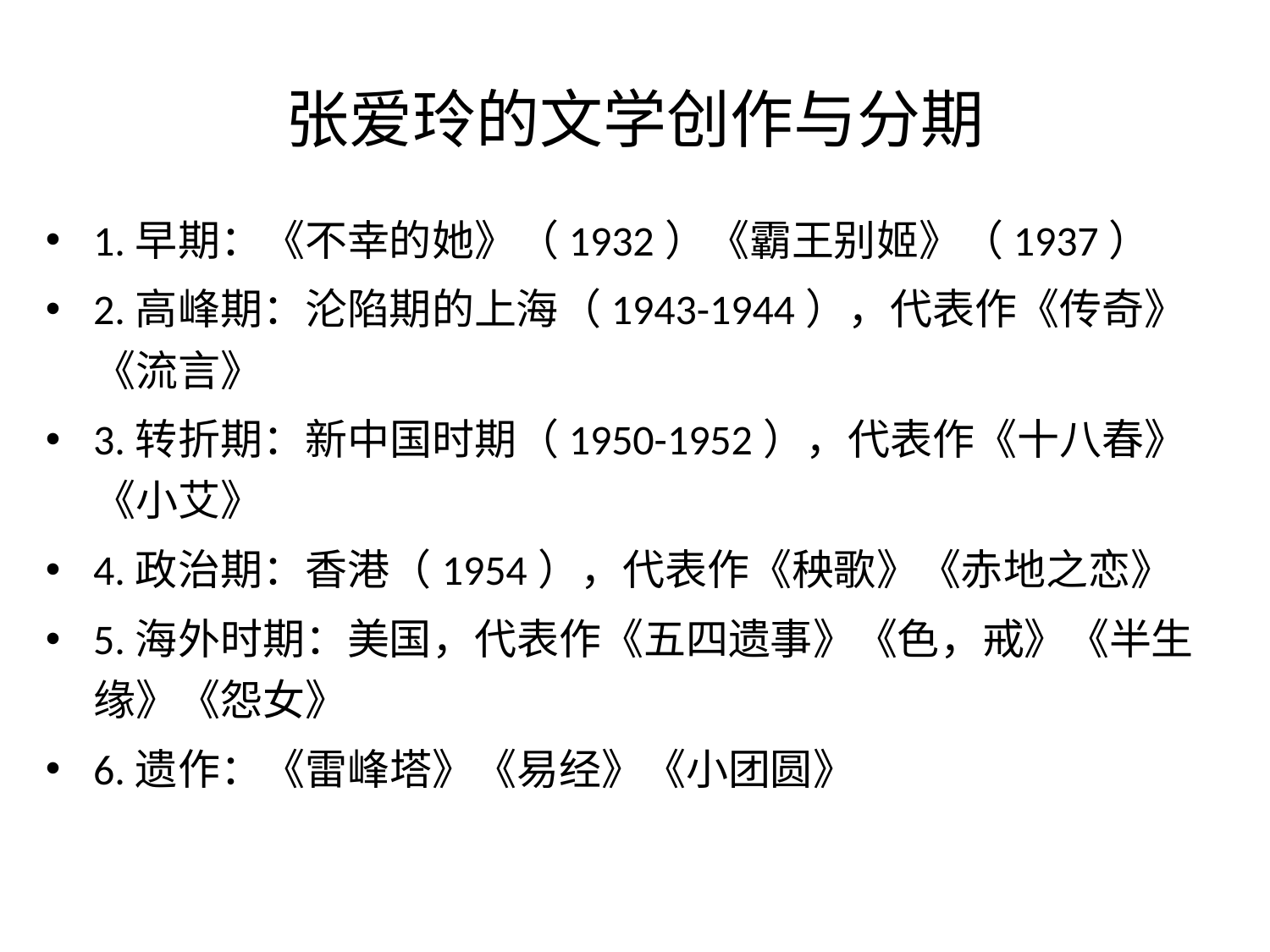

# 张爱玲的文学创作与分期
1.早期：《不幸的她》（1932）《霸王别姬》（1937）
2.高峰期：沦陷期的上海（1943-1944），代表作《传奇》《流言》
3.转折期：新中国时期（1950-1952），代表作《十八春》《小艾》
4.政治期：香港（1954），代表作《秧歌》《赤地之恋》
5.海外时期：美国，代表作《五四遗事》《色，戒》《半生缘》《怨女》
6.遗作：《雷峰塔》《易经》《小团圆》